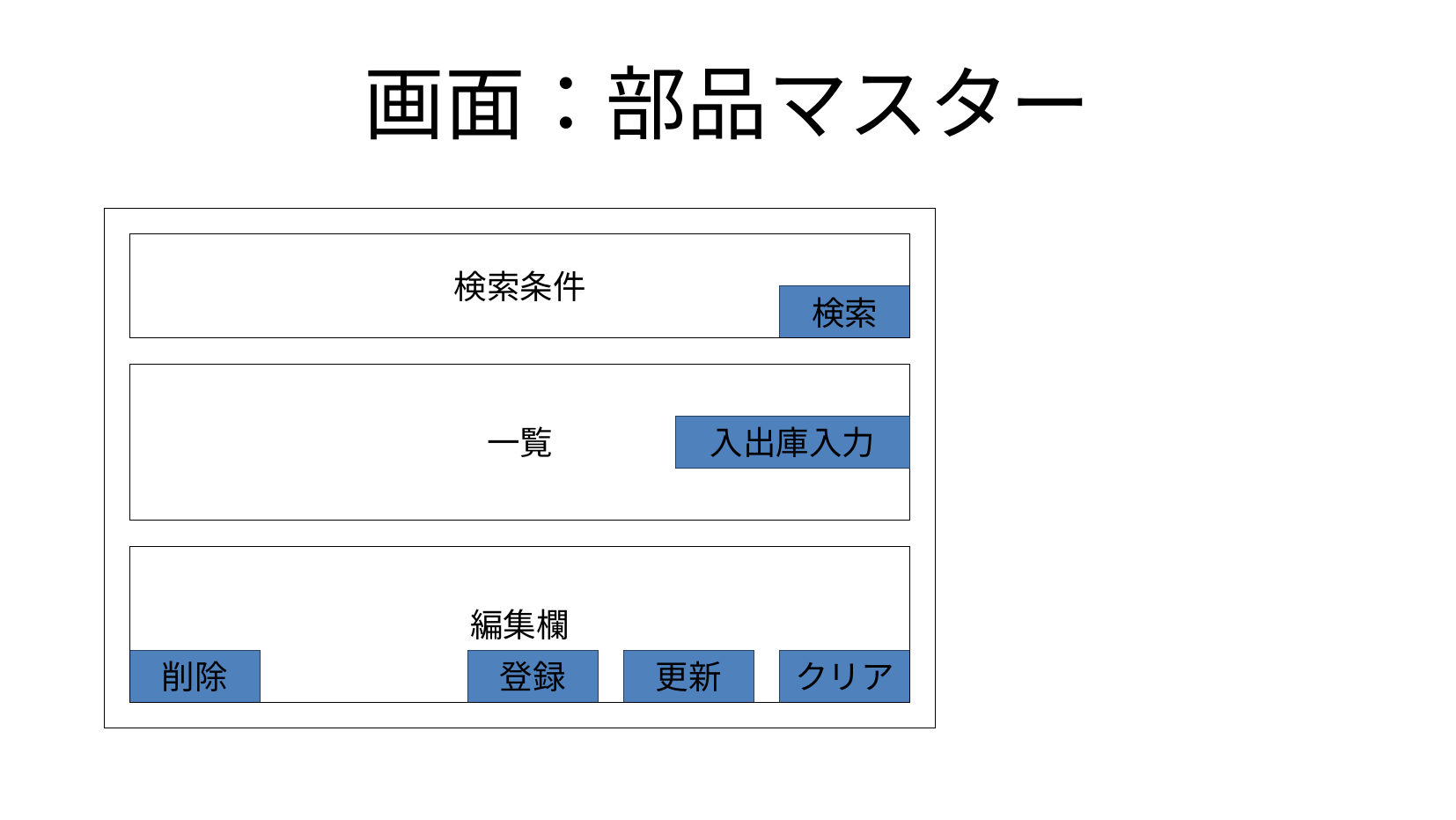

# 画面：部品マスター

検索条件
検索
一覧
入出庫入力
編集欄
削除
登録
更新
クリア